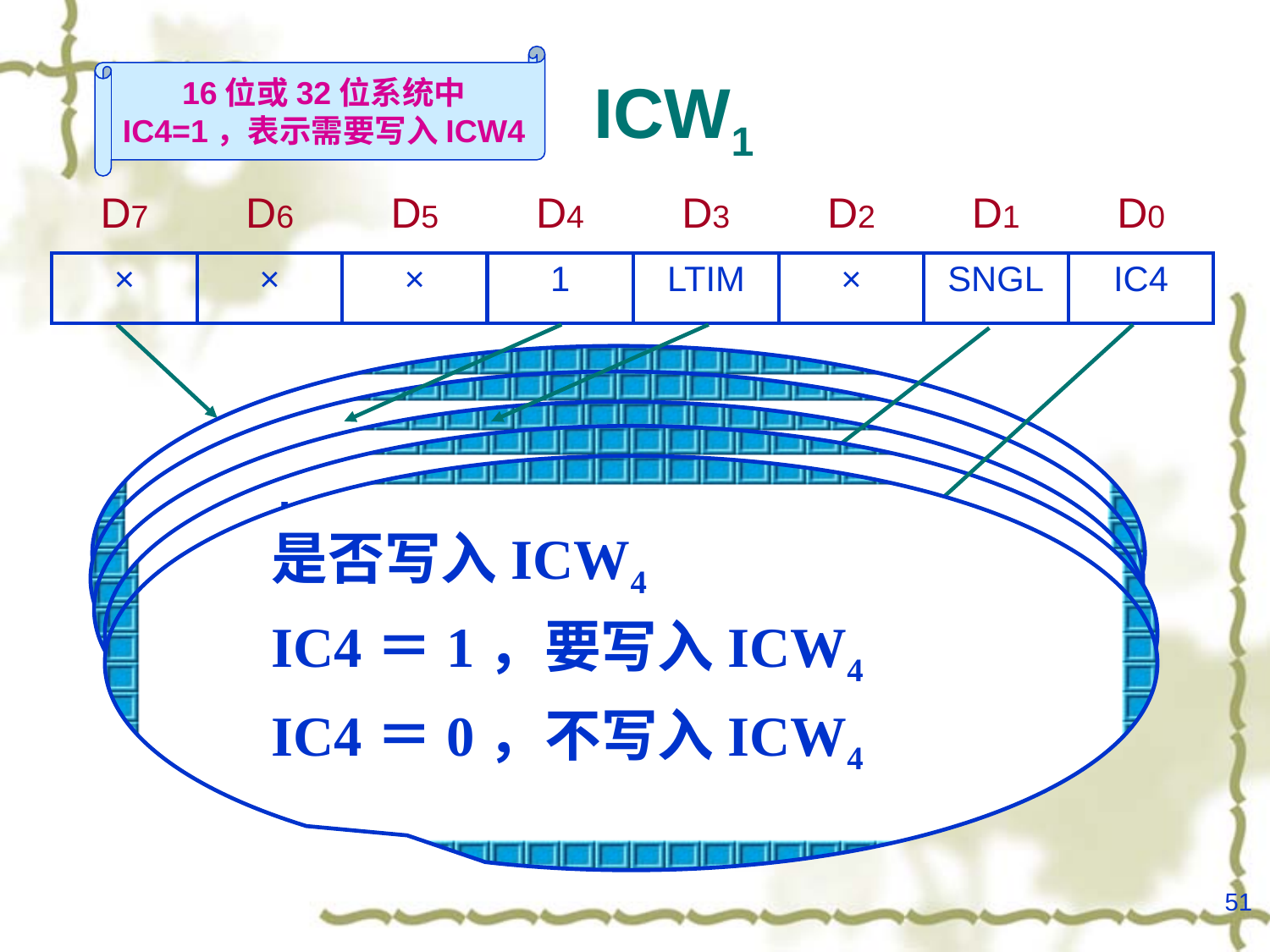

16位或32位系统中
IC4=1，表示需要写入ICW4
# ICW1
| D7 | D6 | D5 | D4 | D3 | D2 | D1 | D0 |
| --- | --- | --- | --- | --- | --- | --- | --- |
| × | × | × | 1 | LTIM | × | SNGL | IC4 |
| --- | --- | --- | --- | --- | --- | --- | --- |

×——在16/32位系统中未用,表示可以任意
为1为0都可以（建议为0）
1——只能为1，作为标志
中断触发方式：
LTIM＝1，电平触发方式
LTIM＝0，边沿触发方式
规定单片或级联方式：
SNGL＝1，单片方式
SNGL＝0，级联方式
是否写入ICW4
IC4＝1，要写入ICW4
IC4＝0，不写入ICW4
51